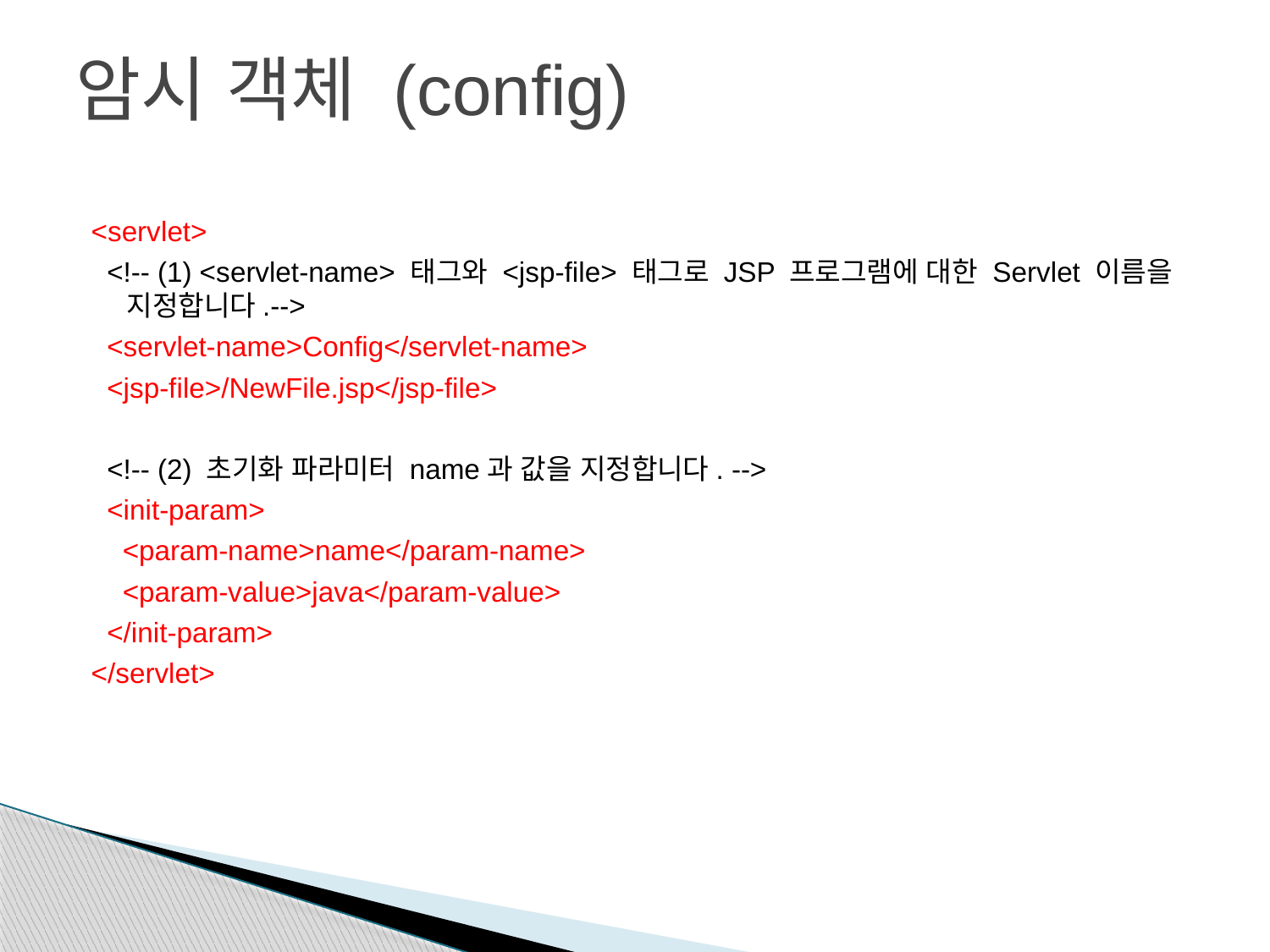

# 암시 객체 (config)

<servlet>
  <!-- (1) <servlet-name> 태그와 <jsp-file> 태그로 JSP 프로그램에 대한 Servlet 이름을 지정합니다.-->
  <servlet-name>Config</servlet-name>
  <jsp-file>/NewFile.jsp</jsp-file>

  <!-- (2) 초기화 파라미터 name과 값을 지정합니다. -->
  <init-param>
    <param-name>name</param-name>
    <param-value>java</param-value>
  </init-param>
</servlet>